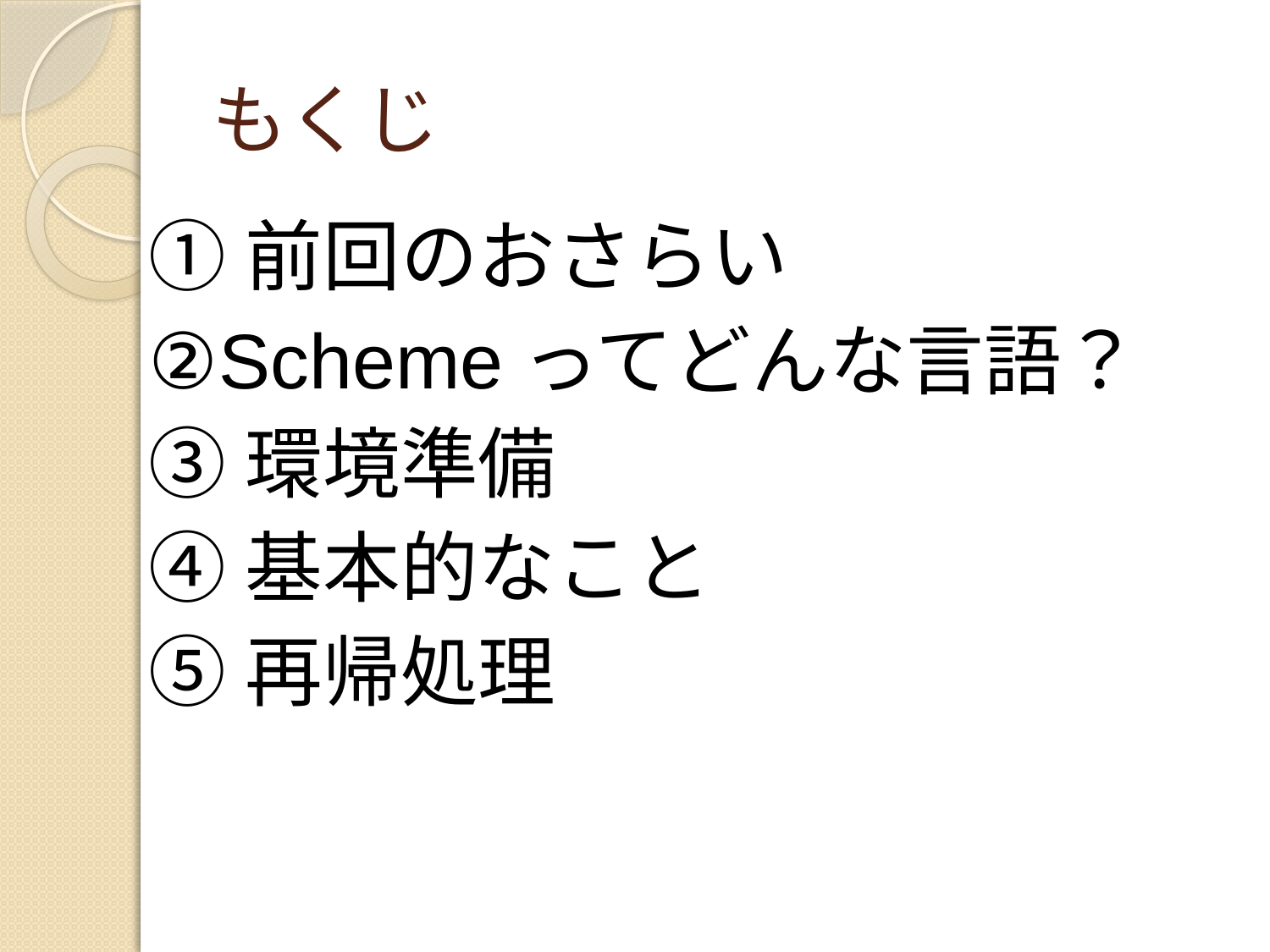

# もくじ
①前回のおさらい
②Schemeってどんな言語？
③環境準備
④基本的なこと
⑤再帰処理